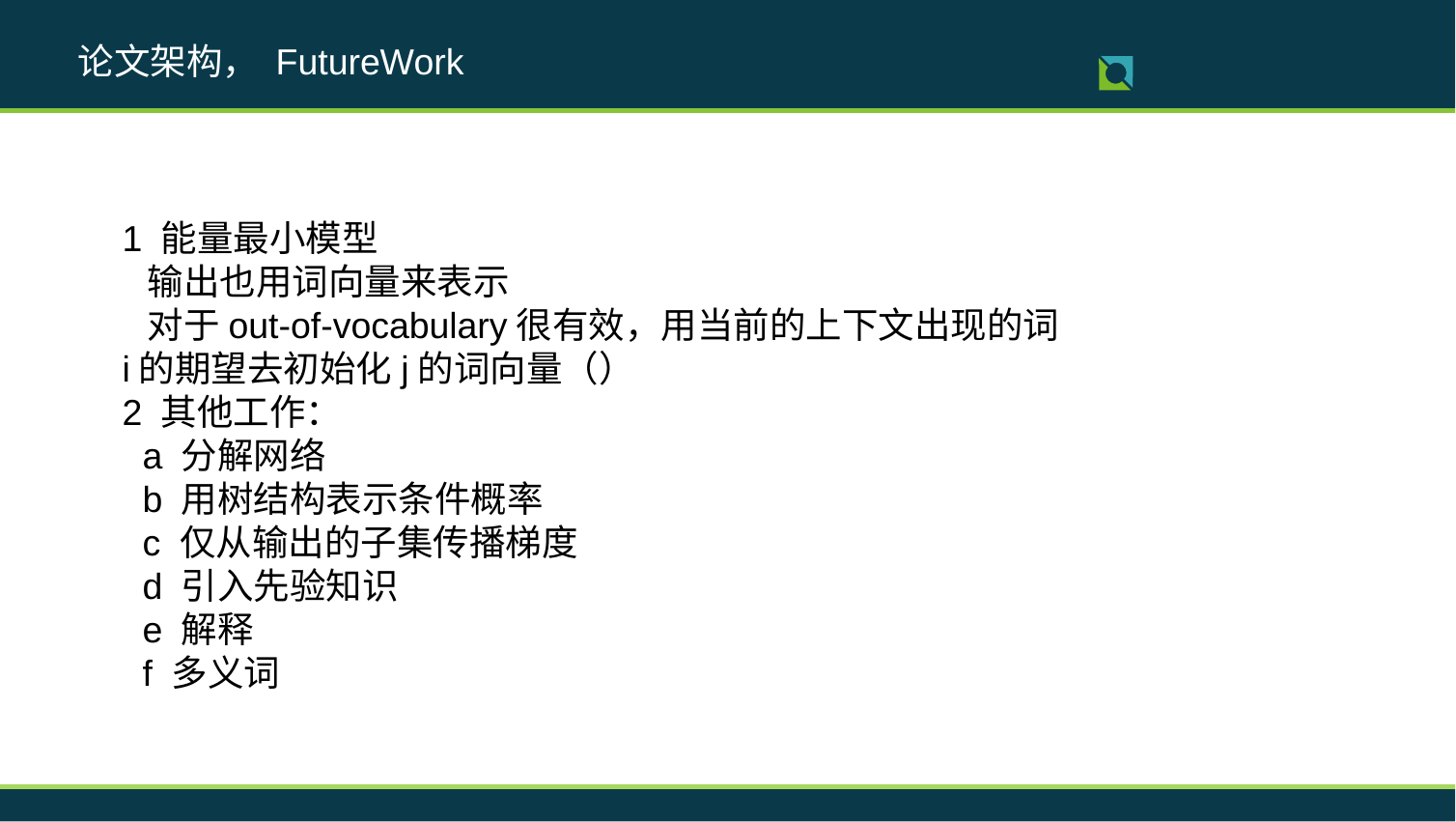

论文架构， FutureWork
1 能量最小模型
  输出也用词向量来表示
  对于out-of-vocabulary很有效，用当前的上下文出现的词i的期望去初始化j的词向量（）
2 其他工作：
  a 分解网络
  b 用树结构表示条件概率
  c 仅从输出的子集传播梯度
  d 引入先验知识
  e 解释
  f 多义词